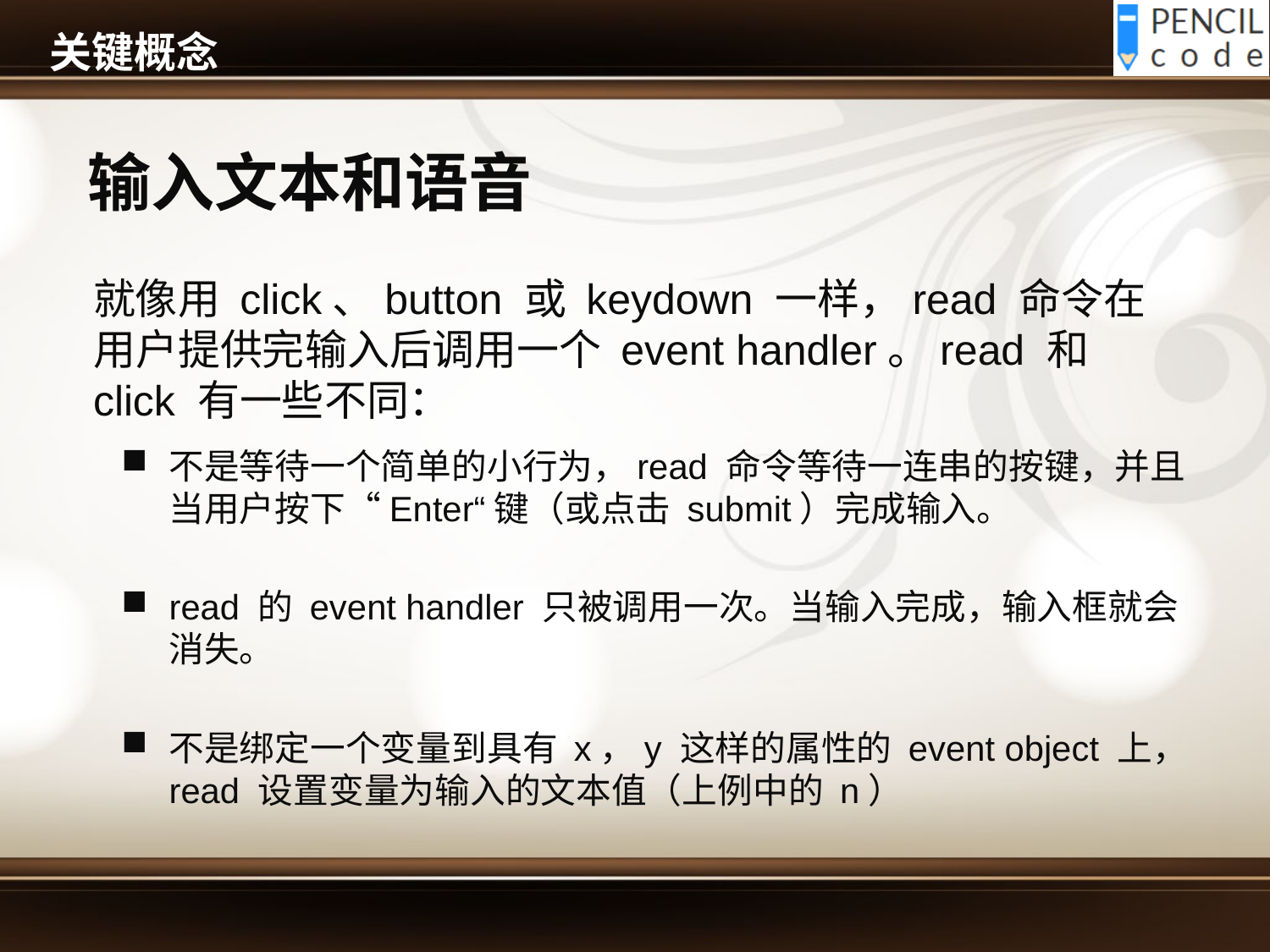

# 关键概念
输入文本和语音
就像用 click、button 或 keydown 一样，read 命令在用户提供完输入后调用一个 event handler。read 和 click 有一些不同：
不是等待一个简单的小行为，read 命令等待一连串的按键，并且当用户按下“Enter“键（或点击 submit）完成输入。

read 的 event handler 只被调用一次。当输入完成，输入框就会消失。

不是绑定一个变量到具有 x，y 这样的属性的 event object 上，read 设置变量为输入的文本值（上例中的 n）